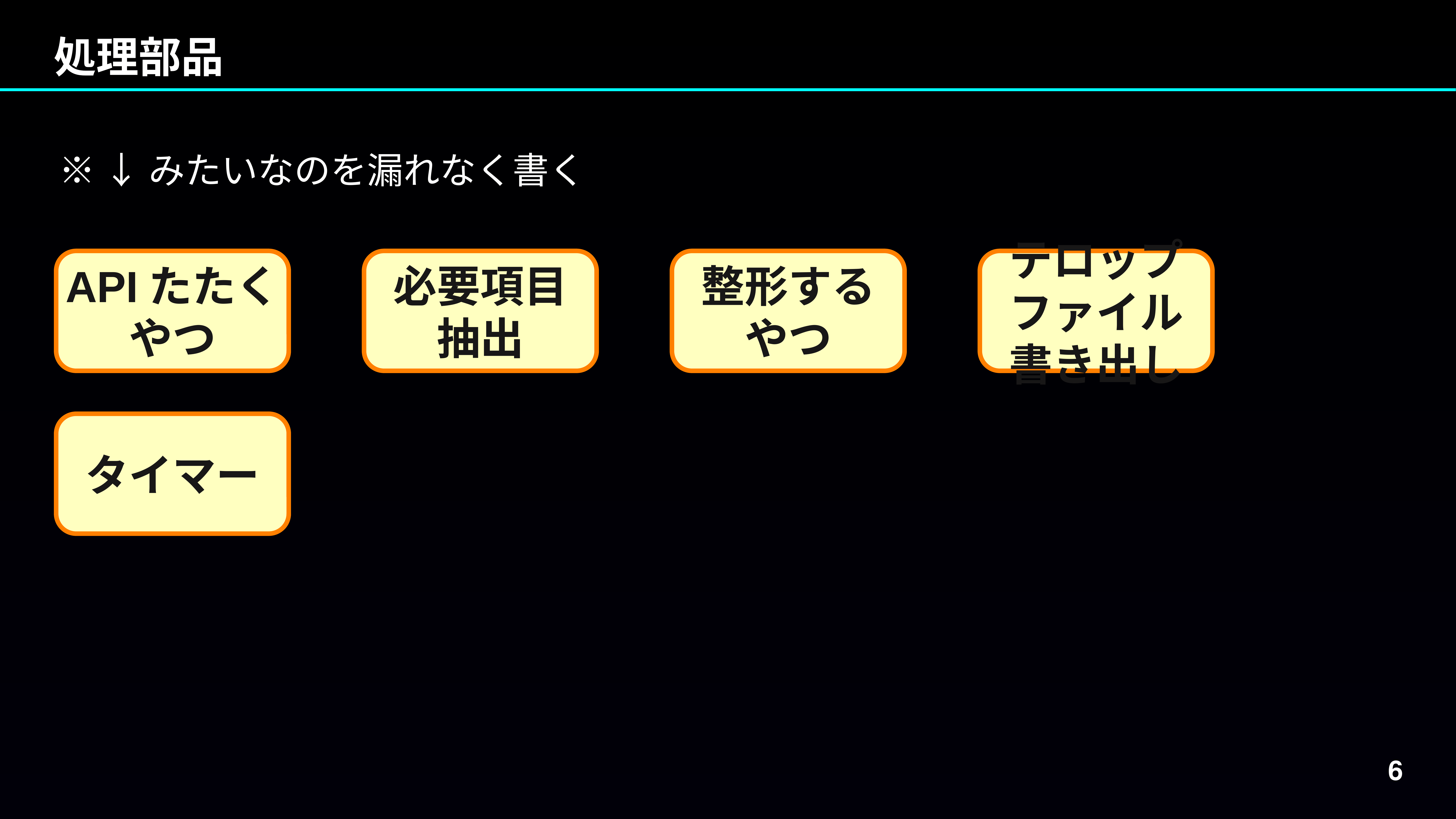

# 処理部品
※ ↓みたいなのを漏れなく書く
APIたたくやつ
必要項目抽出
整形するやつ
テロップファイル書き出し
タイマー
6